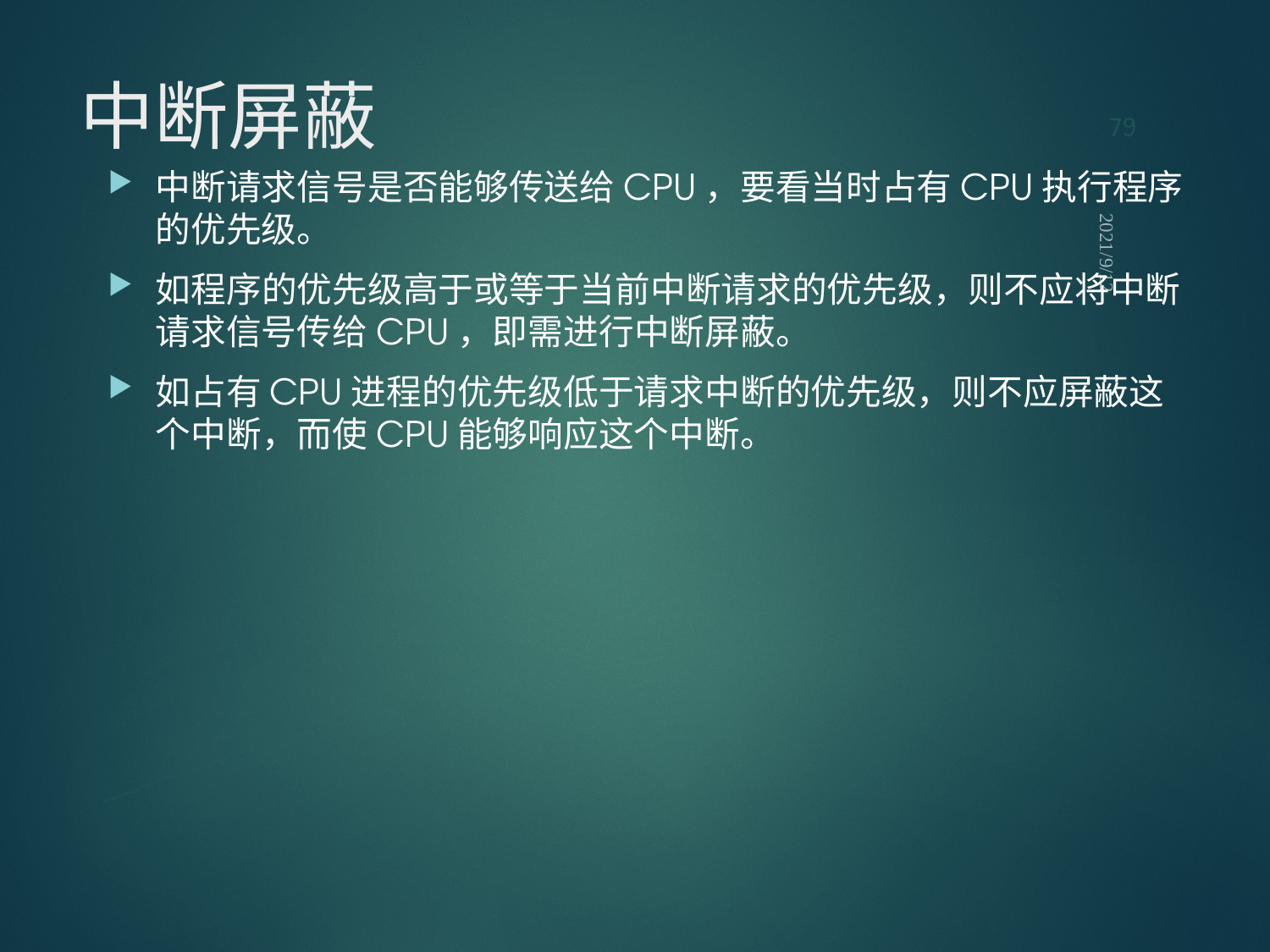

79
# 中断屏蔽
中断请求信号是否能够传送给CPU，要看当时占有CPU执行程序的优先级。
如程序的优先级高于或等于当前中断请求的优先级，则不应将中断请求信号传给CPU，即需进行中断屏蔽。
如占有CPU进程的优先级低于请求中断的优先级，则不应屏蔽这个中断，而使CPU能够响应这个中断。
2021/9/12